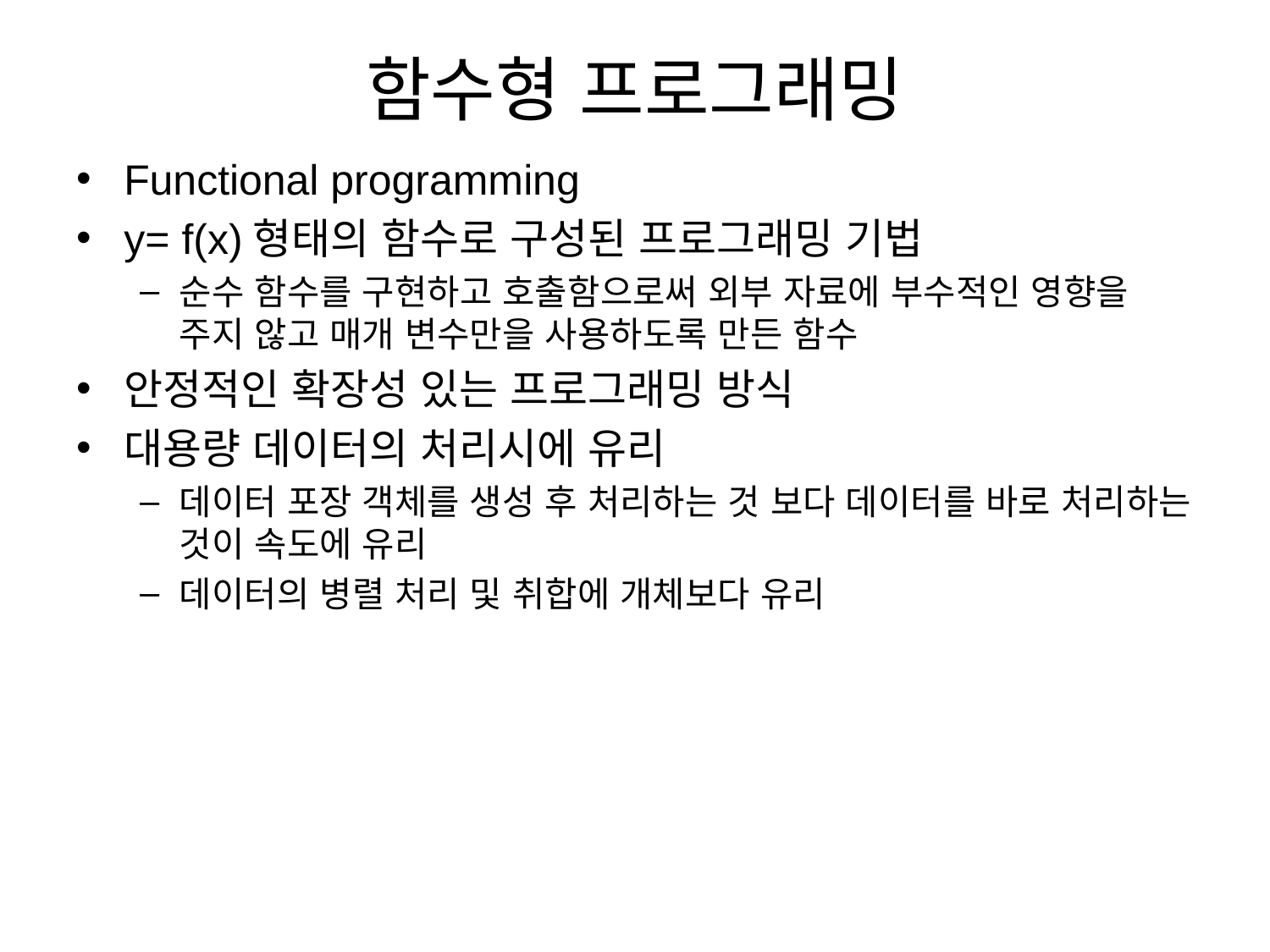

# 함수형 프로그래밍
Functional programming
y= f(x)형태의 함수로 구성된 프로그래밍 기법
순수 함수를 구현하고 호출함으로써 외부 자료에 부수적인 영향을 주지 않고 매개 변수만을 사용하도록 만든 함수
안정적인 확장성 있는 프로그래밍 방식
대용량 데이터의 처리시에 유리
데이터 포장 객체를 생성 후 처리하는 것 보다 데이터를 바로 처리하는 것이 속도에 유리
데이터의 병렬 처리 및 취합에 개체보다 유리